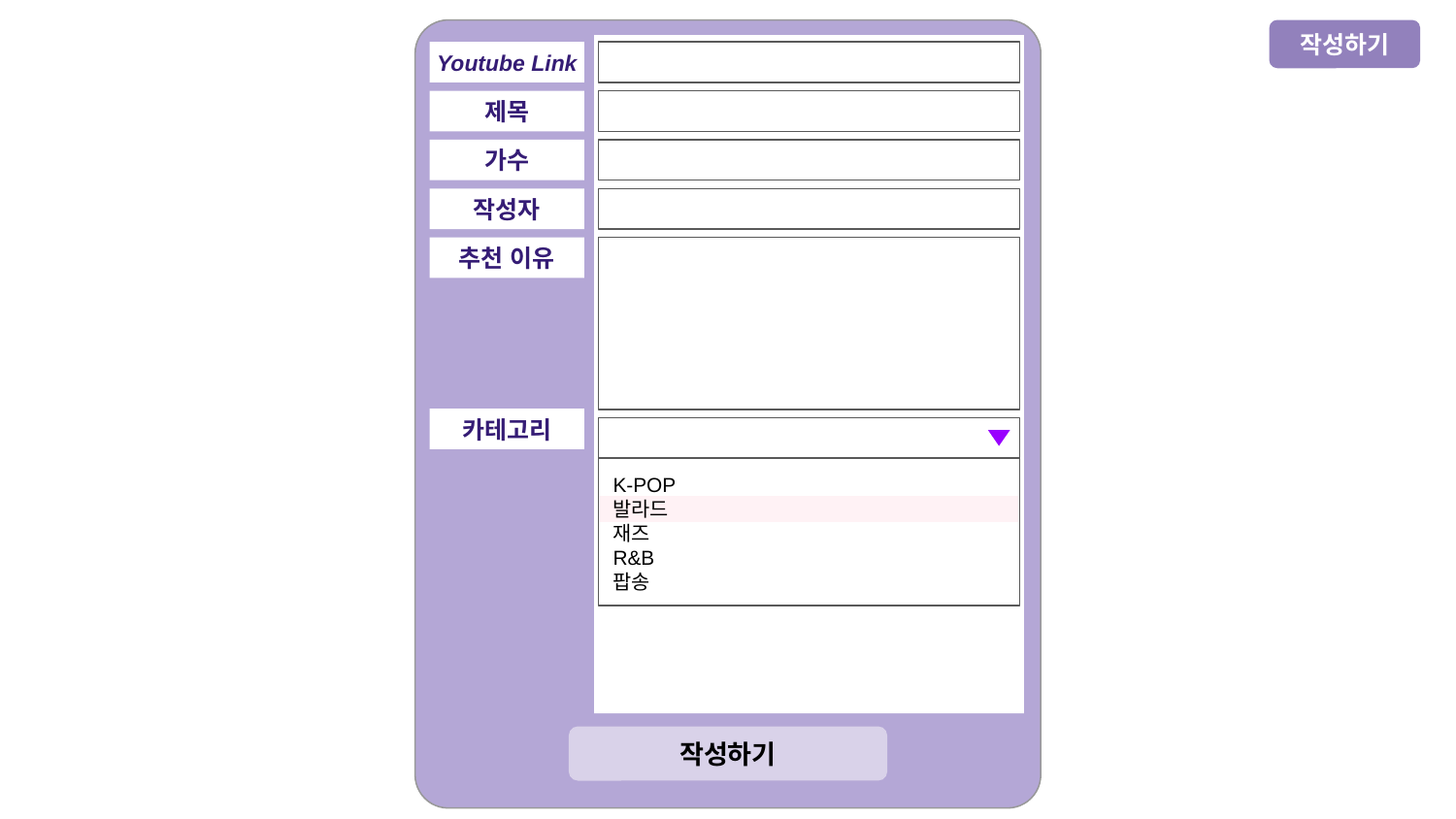

작성하기

Youtube Link

제목

가수

작성자

추천 이유

카테고리

K-POP
발라드
재즈
R&B
팝송

작성하기